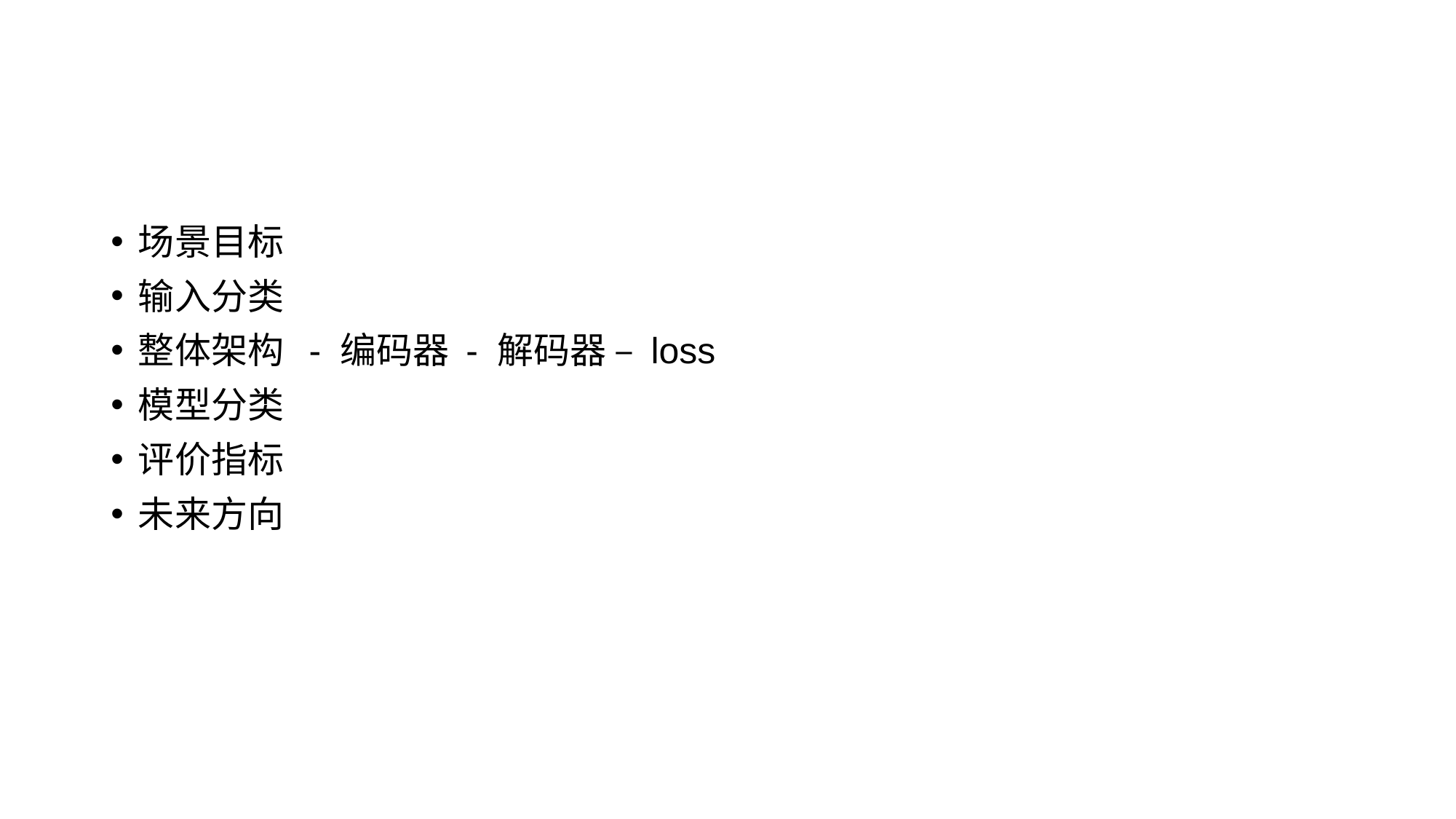

#
场景目标
输入分类
整体架构  - 编码器 - 解码器 – loss
模型分类
评价指标
未来方向